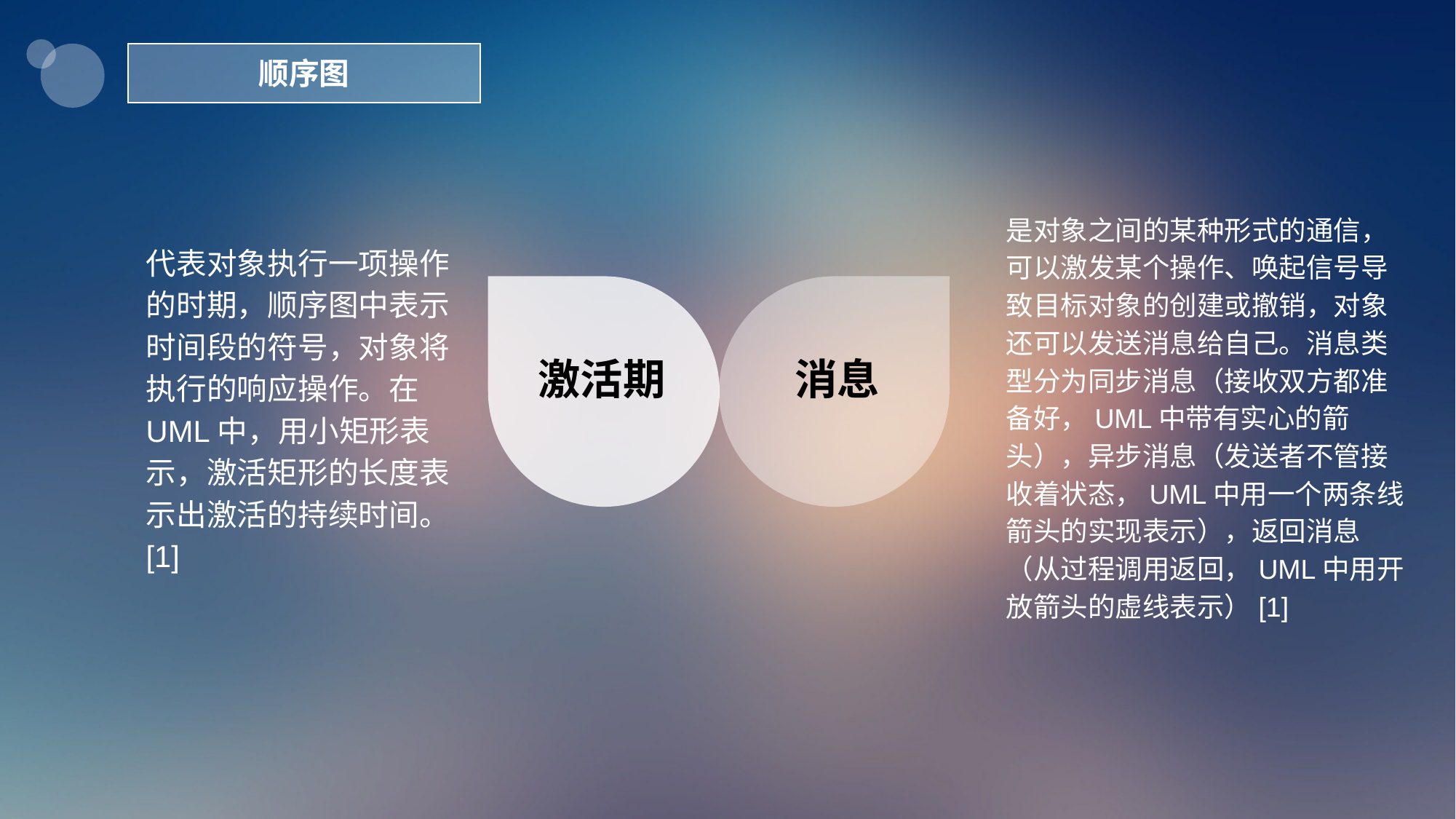

顺序图
是对象之间的某种形式的通信，可以激发某个操作、唤起信号导致目标对象的创建或撤销，对象还可以发送消息给自己。消息类型分为同步消息（接收双方都准备好，UML中带有实心的箭头），异步消息（发送者不管接收着状态，UML中用一个两条线箭头的实现表示），返回消息（从过程调用返回，UML中用开放箭头的虚线表示）[1]
代表对象执行一项操作的时期，顺序图中表示时间段的符号，对象将执行的响应操作。在UML中，用小矩形表示，激活矩形的长度表示出激活的持续时间。[1]

激活期
消息